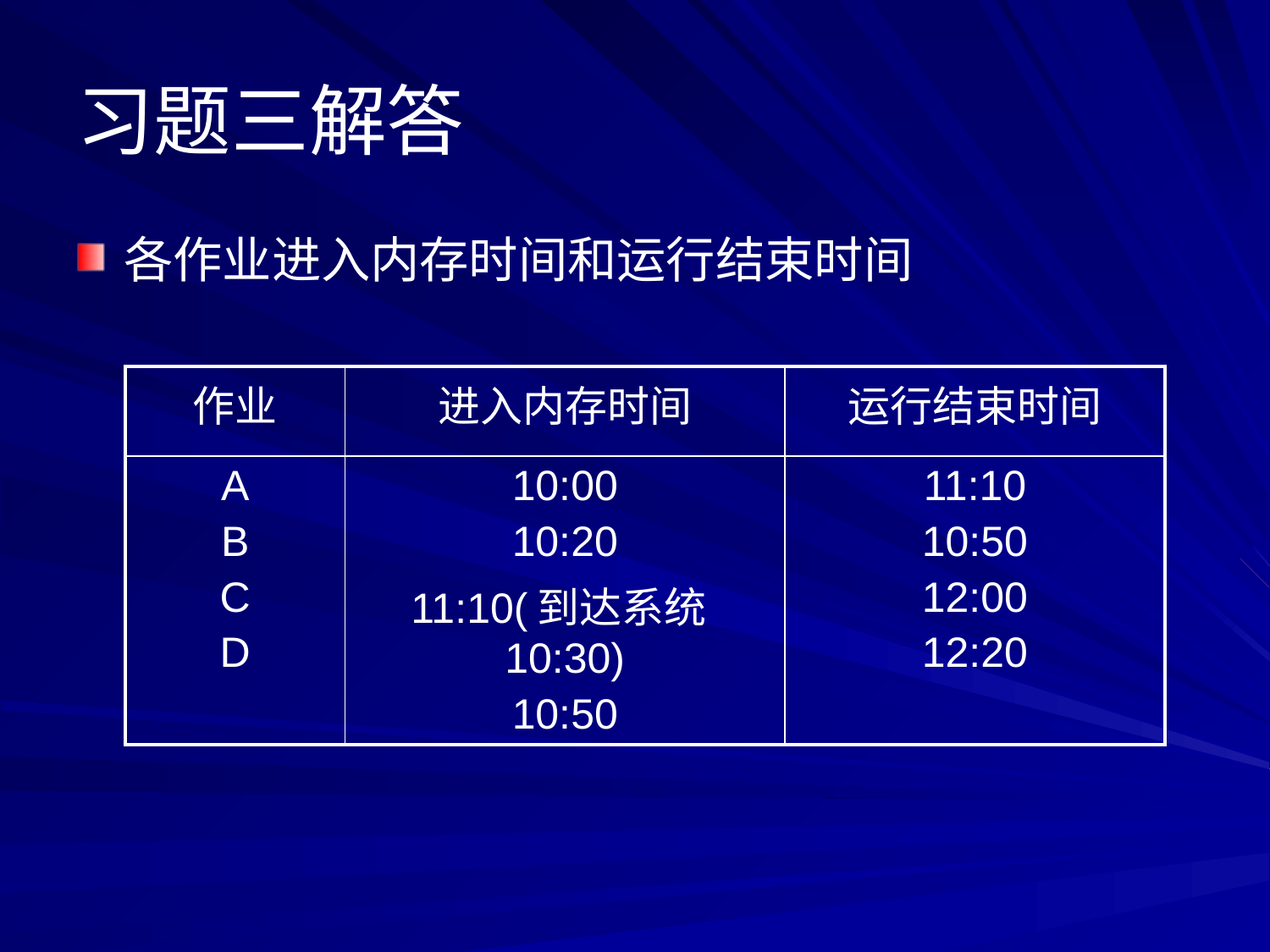

# 习题三解答
各作业进入内存时间和运行结束时间
| 作业 | 进入内存时间 | 运行结束时间 |
| --- | --- | --- |
| A B C D | 10:00 10:20 11:10(到达系统10:30) 10:50 | 11:10 10:50 12:00 12:20 |